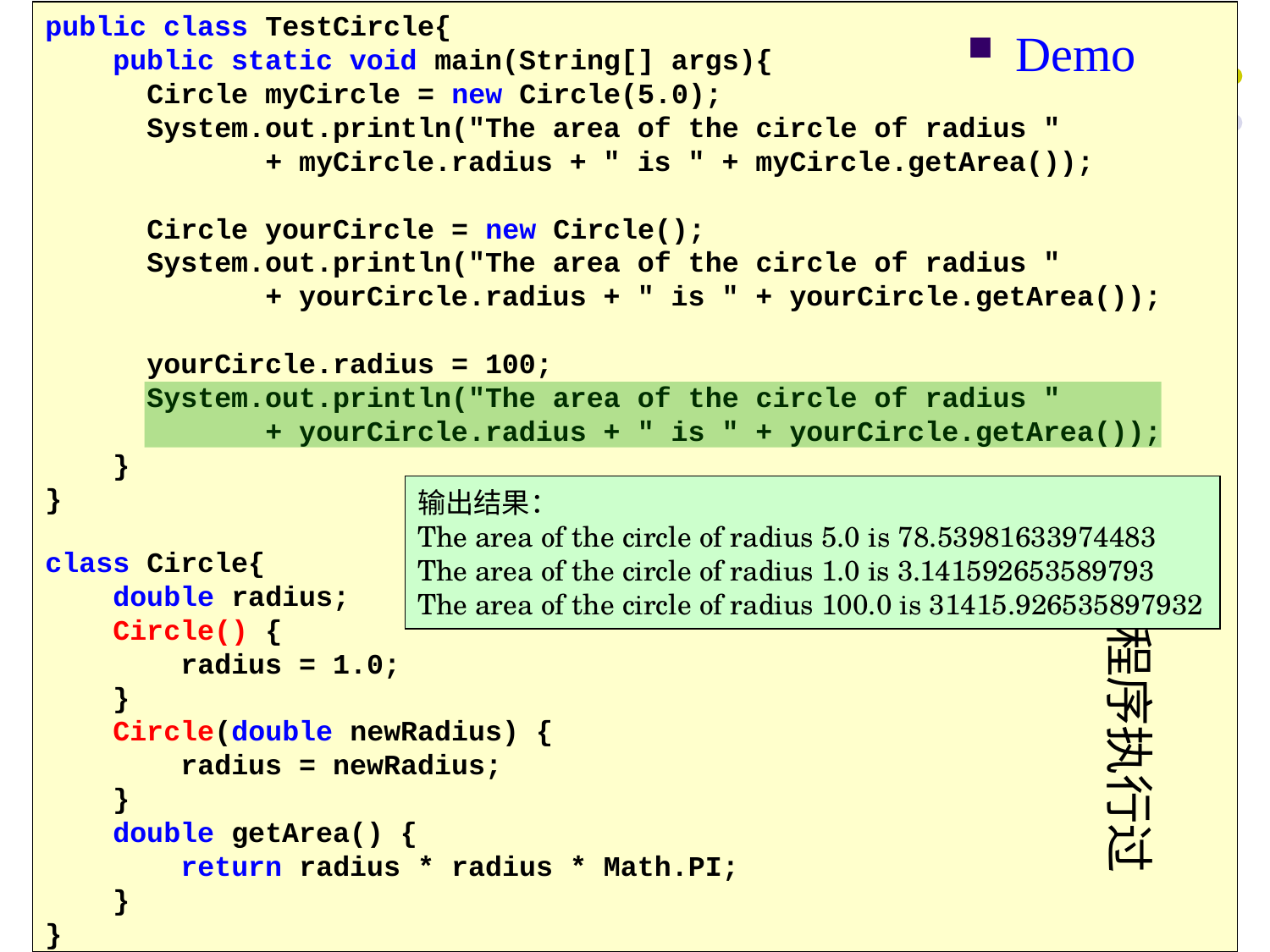

public class TestCircle{
    public static void main(String[] args){
      Circle myCircle = new Circle(5.0);
      System.out.println("The area of the circle of radius "
             + myCircle.radius + " is " + myCircle.getArea());

      Circle yourCircle = new Circle();
      System.out.println("The area of the circle of radius "
             + yourCircle.radius + " is " + yourCircle.getArea());

      yourCircle.radius = 100;
      System.out.println("The area of the circle of radius "
             + yourCircle.radius + " is " + yourCircle.getArea());
    }
}

class Circle{
    double radius;
    Circle() {
        radius = 1.0;
    }
    Circle(double newRadius) {
        radius = newRadius;
    }
    double getArea() {
        return radius * radius * Math.PI;
    }
}
Demo

输出结果：
The area of the circle of radius 5.0 is 78.53981633974483
The area of the circle of radius 1.0 is 3.141592653589793
The area of the circle of radius 100.0 is 31415.926535897932
跟踪程序执行过程